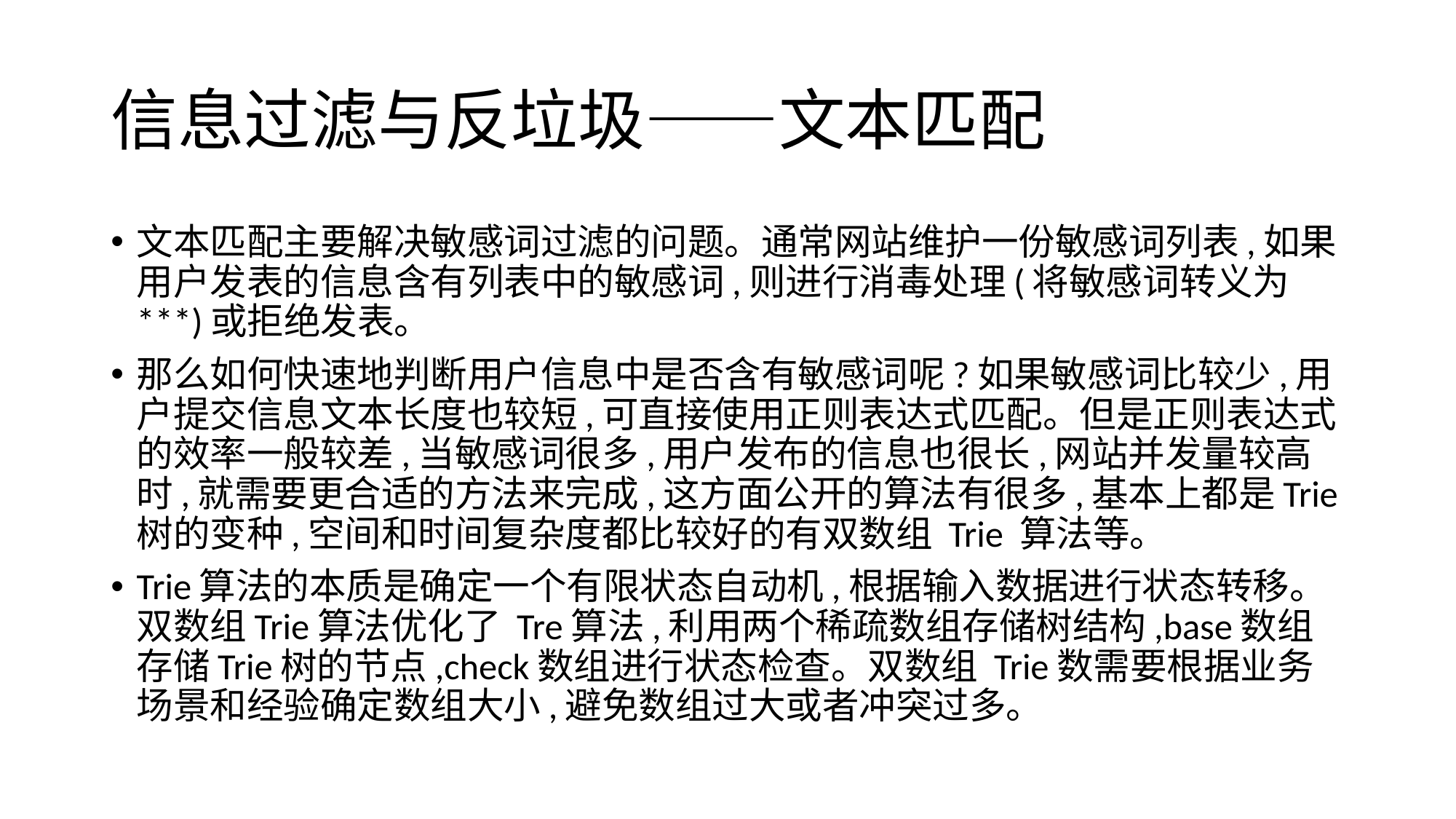

# 信息过滤与反垃圾——文本匹配
文本匹配主要解决敏感词过滤的问题。通常网站维护一份敏感词列表,如果用户发表的信息含有列表中的敏感词,则进行消毒处理(将敏感词转义为***)或拒绝发表。
那么如何快速地判断用户信息中是否含有敏感词呢?如果敏感词比较少,用户提交信息文本长度也较短,可直接使用正则表达式匹配。但是正则表达式的效率一般较差,当敏感词很多,用户发布的信息也很长,网站并发量较高时,就需要更合适的方法来完成,这方面公开的算法有很多,基本上都是Trie树的变种,空间和时间复杂度都比较好的有双数组 Trie 算法等。
Trie算法的本质是确定一个有限状态自动机,根据输入数据进行状态转移。双数组Trie算法优化了 Tre算法,利用两个稀疏数组存储树结构,base数组存储Trie树的节点,check数组进行状态检查。双数组 Trie数需要根据业务场景和经验确定数组大小,避免数组过大或者冲突过多。